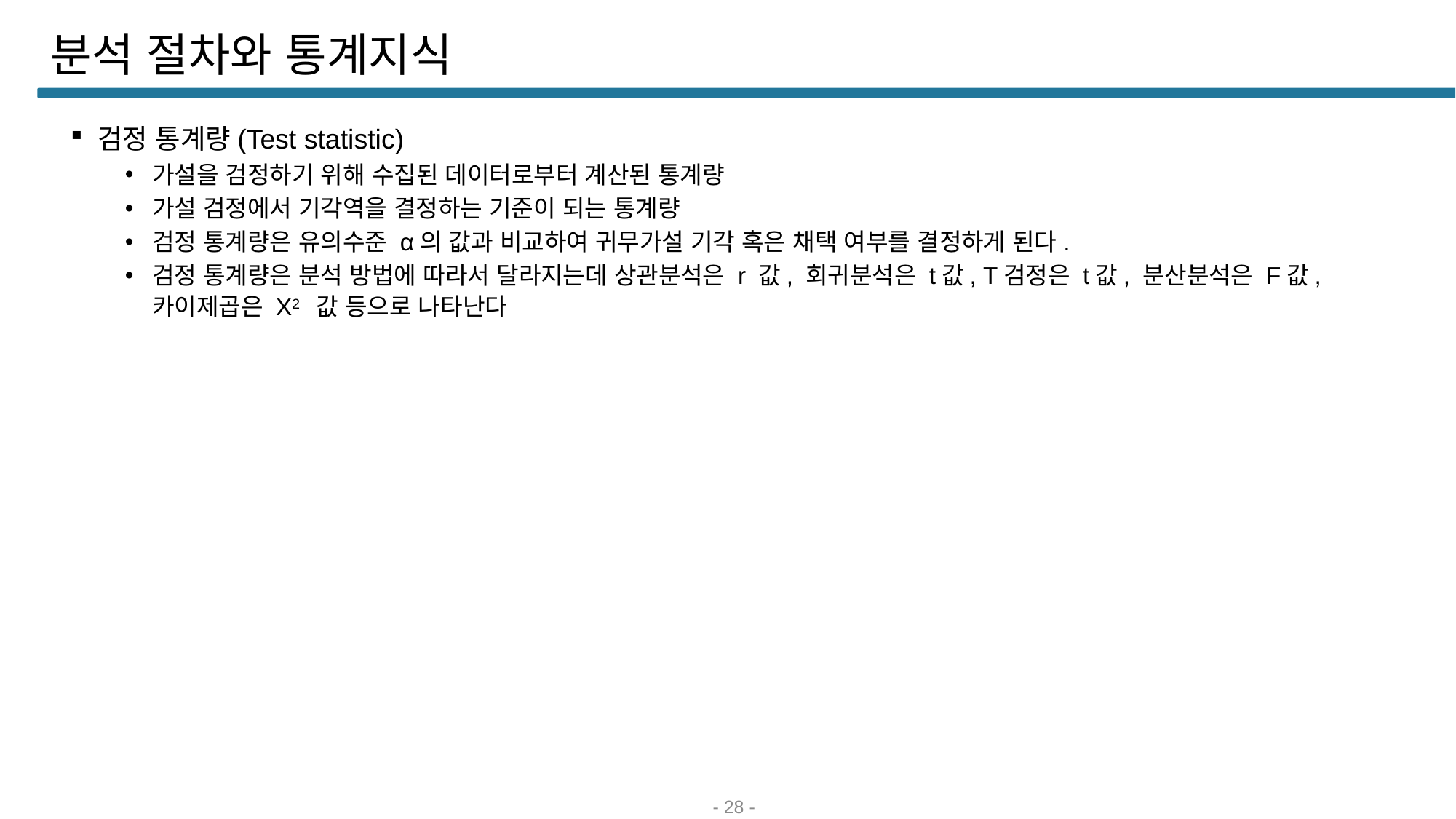

# 분석 절차와 통계지식
검정 통계량(Test statistic)
가설을 검정하기 위해 수집된 데이터로부터 계산된 통계량
가설 검정에서 기각역을 결정하는 기준이 되는 통계량
검정 통계량은 유의수준 α의 값과 비교하여 귀무가설 기각 혹은 채택 여부를 결정하게 된다.
검정 통계량은 분석 방법에 따라서 달라지는데 상관분석은 r 값, 회귀분석은 t값, T검정은 t값, 분산분석은 F값, 카이제곱은 X2  값 등으로 나타난다

- 28 -